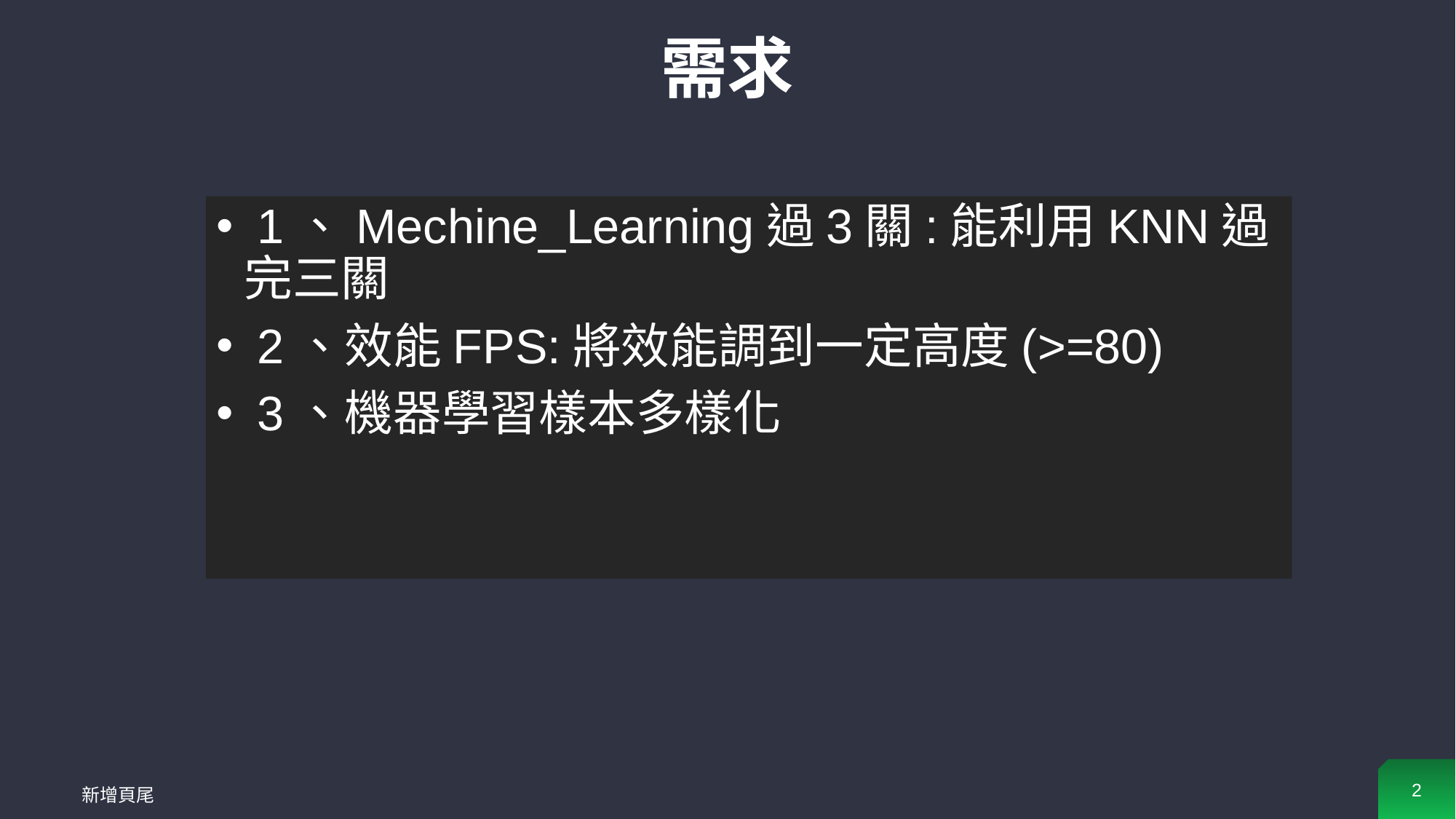

# 需求
 1、Mechine_Learning過3關:能利用KNN過完三關
 2、效能FPS:將效能調到一定高度(>=80)
 3、機器學習樣本多樣化
2
新增頁尾